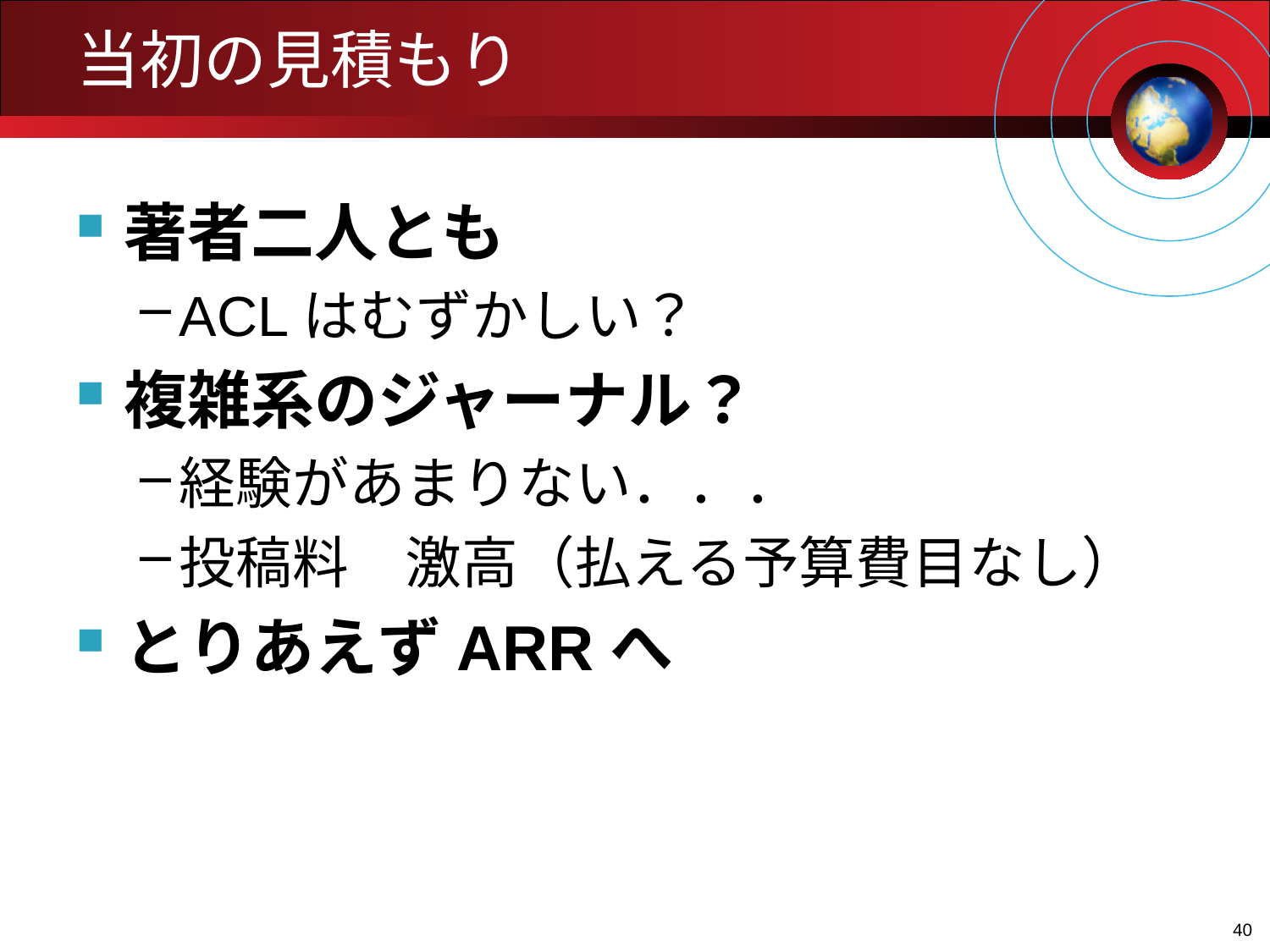

# 当初の見積もり
著者二人とも
ACLはむずかしい？
複雑系のジャーナル？
経験があまりない．．．
投稿料　激高（払える予算費目なし）
とりあえずARRへ
40